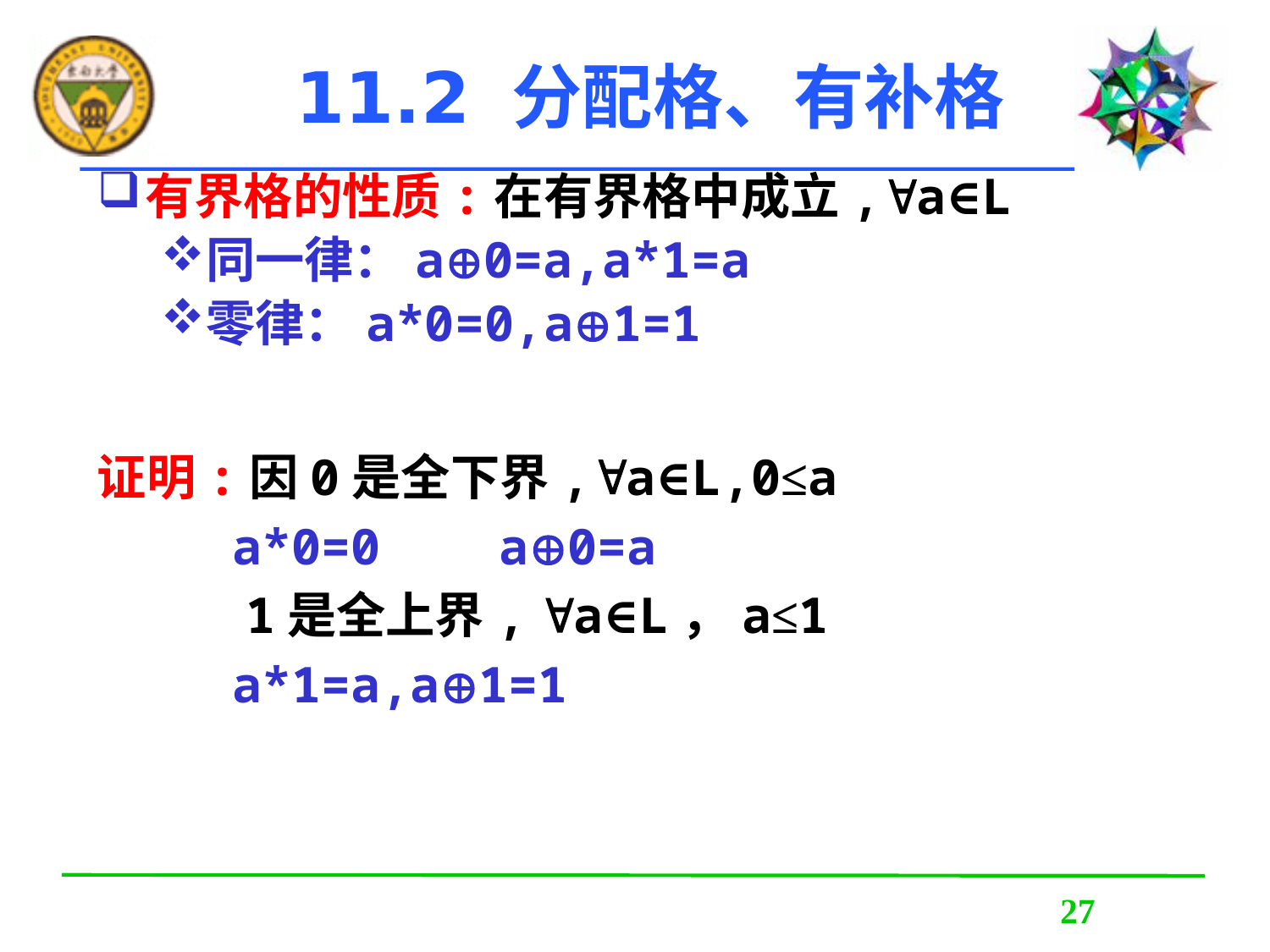

# 11.2 分配格、有补格
有界格的性质:在有界格中成立,∀a∈L
同一律：a⊕0=a,a*1=a
零律：a*0=0,a⊕1=1

证明:因0是全下界,∀a∈L,0≤a
           a*0=0    a⊕0=a
     1是全上界, ∀a∈L，a≤1
           a*1=a,a⊕1=1